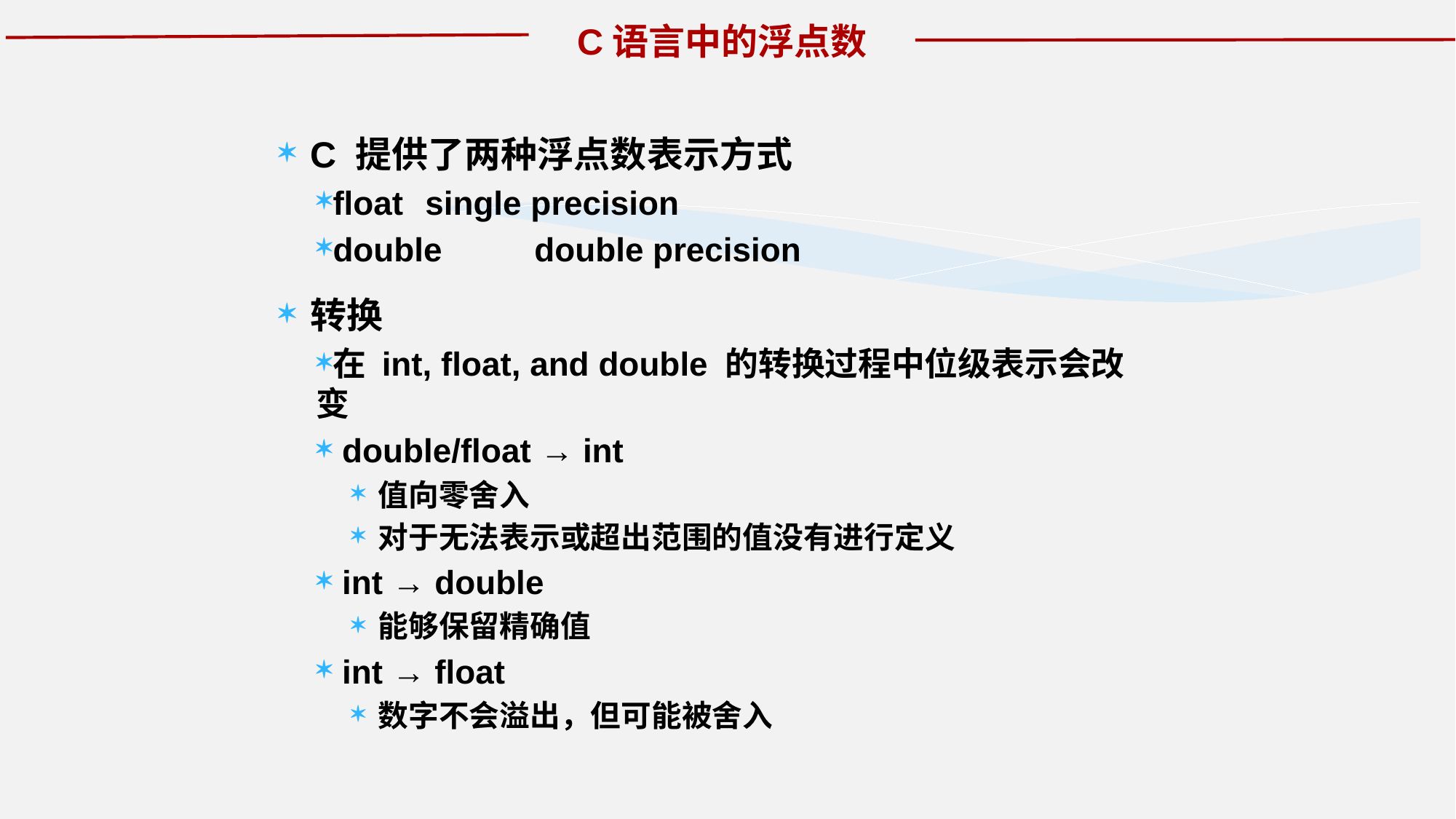

C语言中的浮点数
C 提供了两种浮点数表示方式
float	single precision
double	double precision
转换
在 int, float, and double 的转换过程中位级表示会改变
 double/float → int
值向零舍入
对于无法表示或超出范围的值没有进行定义
 int → double
能够保留精确值
 int → float
数字不会溢出，但可能被舍入